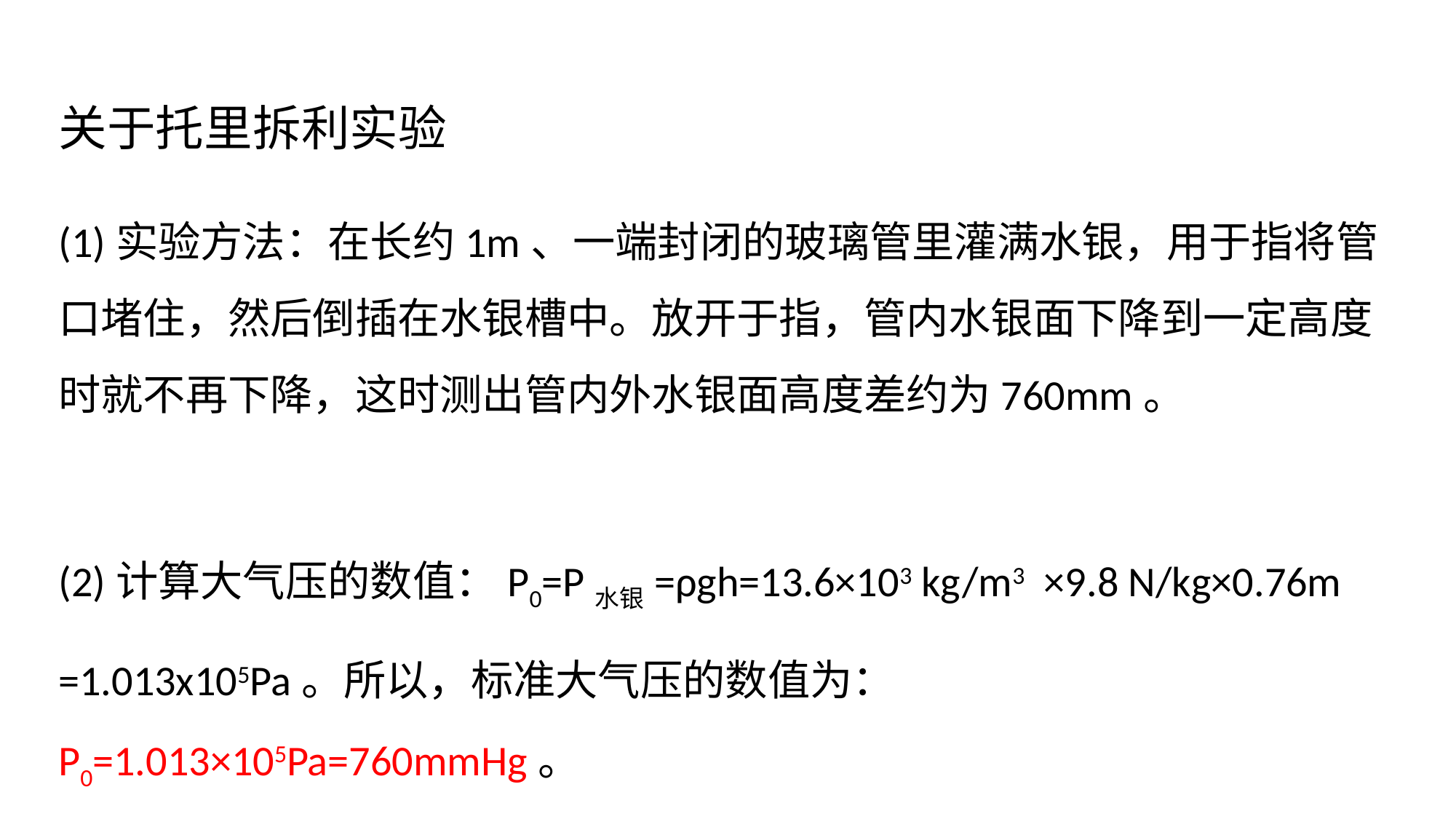

# 关于托里拆利实验
(1)实验方法：在长约1m、一端封闭的玻璃管里灌满水银，用于指将管口堵住，然后倒插在水银槽中。放开于指，管内水银面下降到一定高度时就不再下降，这时测出管内外水银面高度差约为760mm。

(2)计算大气压的数值：P0=P水银=ρgh=13.6×103 kg/m3  ×9.8 N/kg×0.76m
=1.013x105Pa。所以，标准大气压的数值为：P0=1.013×105Pa=760mmHg。